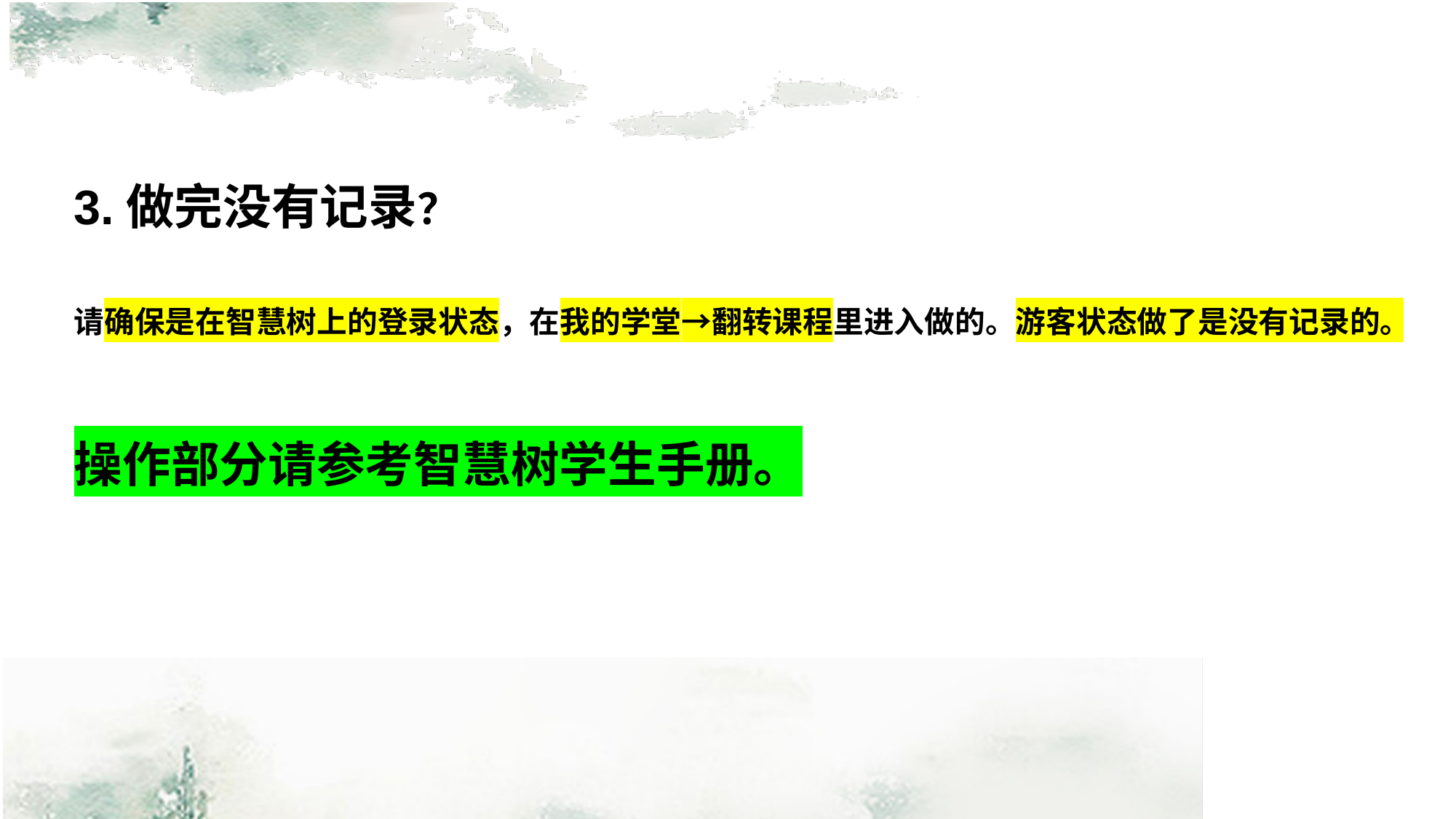

3.做完没有记录？
请确保是在智慧树上的登录状态，在我的学堂→翻转课程里进入做的。游客状态做了是没有记录的。

操作部分请参考智慧树学生手册。